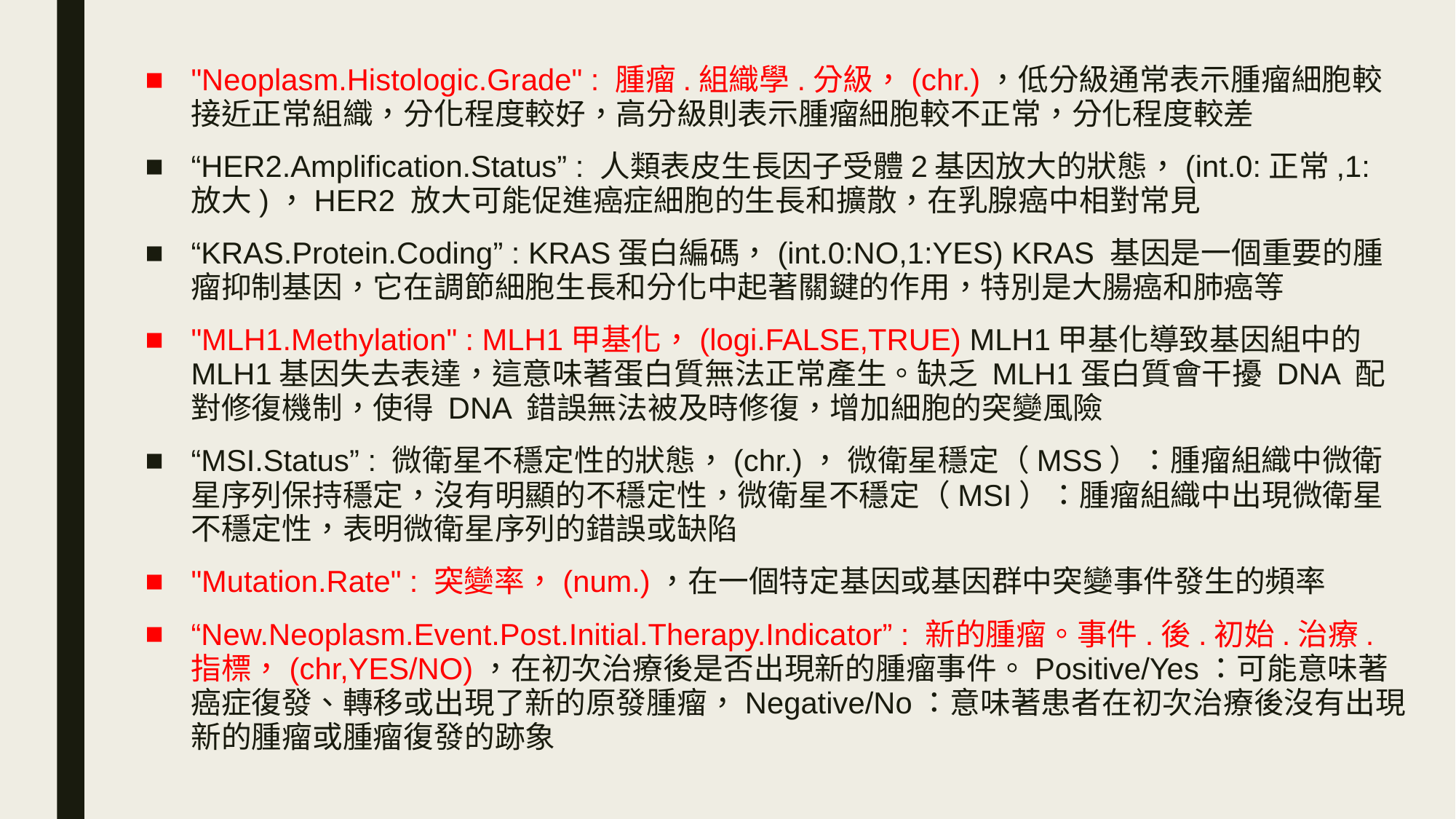

"Neoplasm.Histologic.Grade" : 腫瘤.組織學.分級，(chr.)，低分級通常表示腫瘤細胞較接近正常組織，分化程度較好，高分級則表示腫瘤細胞較不正常，分化程度較差
“HER2.Amplification.Status” : 人類表皮生長因子受體2基因放大的狀態，(int.0:正常,1:放大)，HER2 放大可能促進癌症細胞的生長和擴散，在乳腺癌中相對常見
“KRAS.Protein.Coding” : KRAS蛋白編碼，(int.0:NO,1:YES) KRAS 基因是一個重要的腫瘤抑制基因，它在調節細胞生長和分化中起著關鍵的作用，特別是大腸癌和肺癌等
"MLH1.Methylation" : MLH1甲基化，(logi.FALSE,TRUE) MLH1甲基化導致基因組中的MLH1基因失去表達，這意味著蛋白質無法正常產生。缺乏 MLH1蛋白質會干擾 DNA 配對修復機制，使得 DNA 錯誤無法被及時修復，增加細胞的突變風險
“MSI.Status” : 微衛星不穩定性的狀態，(chr.)， 微衛星穩定（MSS）：腫瘤組織中微衛星序列保持穩定，沒有明顯的不穩定性，微衛星不穩定（MSI）：腫瘤組織中出現微衛星不穩定性，表明微衛星序列的錯誤或缺陷
"Mutation.Rate" : 突變率，(num.)，在一個特定基因或基因群中突變事件發生的頻率
“New.Neoplasm.Event.Post.Initial.Therapy.Indicator” : 新的腫瘤。事件.後.初始.治療.指標，(chr,YES/NO)，在初次治療後是否出現新的腫瘤事件。Positive/Yes：可能意味著癌症復發、轉移或出現了新的原發腫瘤，Negative/No：意味著患者在初次治療後沒有出現新的腫瘤或腫瘤復發的跡象